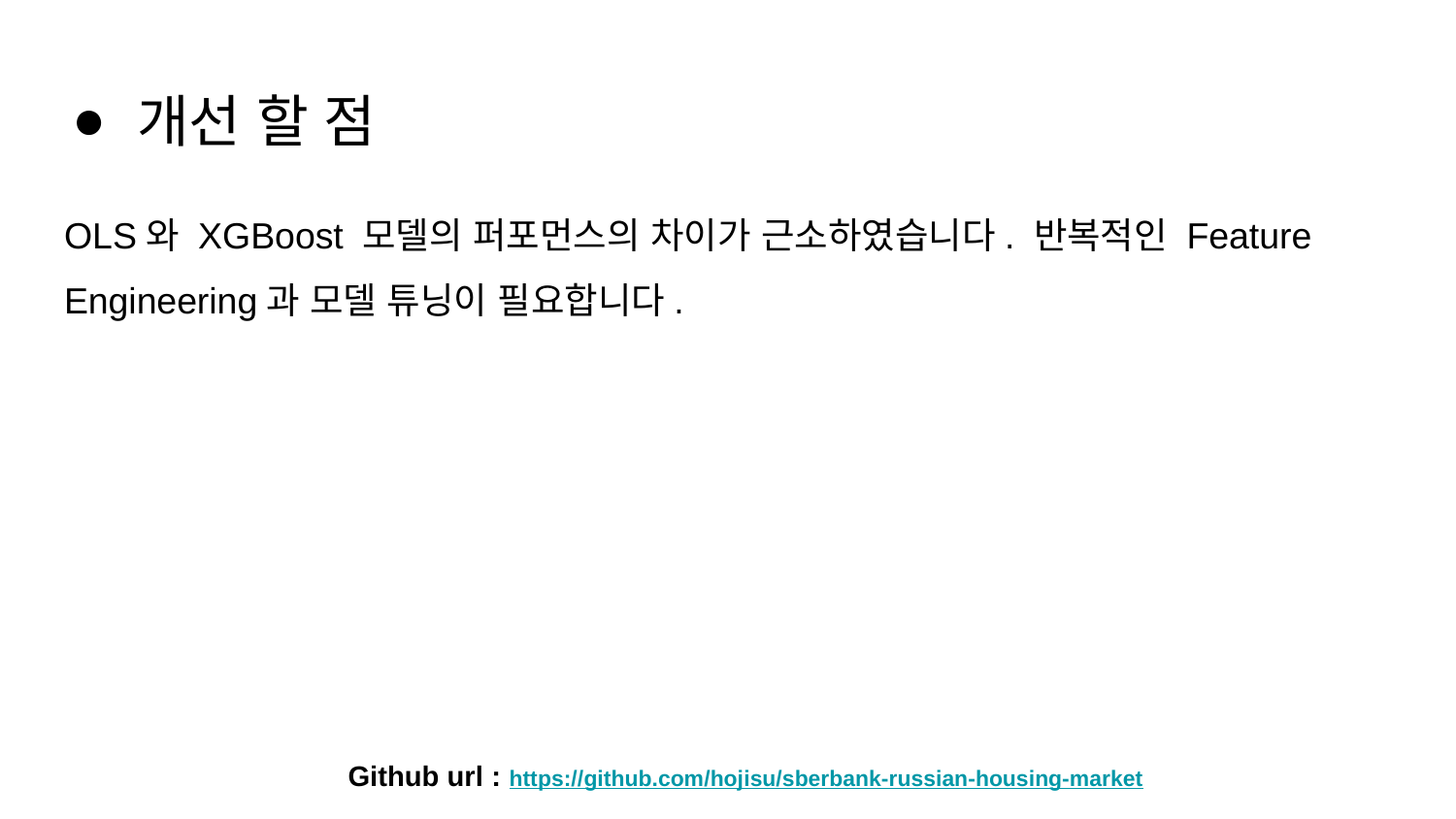

# 개선 할 점
OLS와 XGBoost 모델의 퍼포먼스의 차이가 근소하였습니다. 반복적인 Feature Engineering과 모델 튜닝이 필요합니다.

Github url : https://github.com/hojisu/sberbank-russian-housing-market